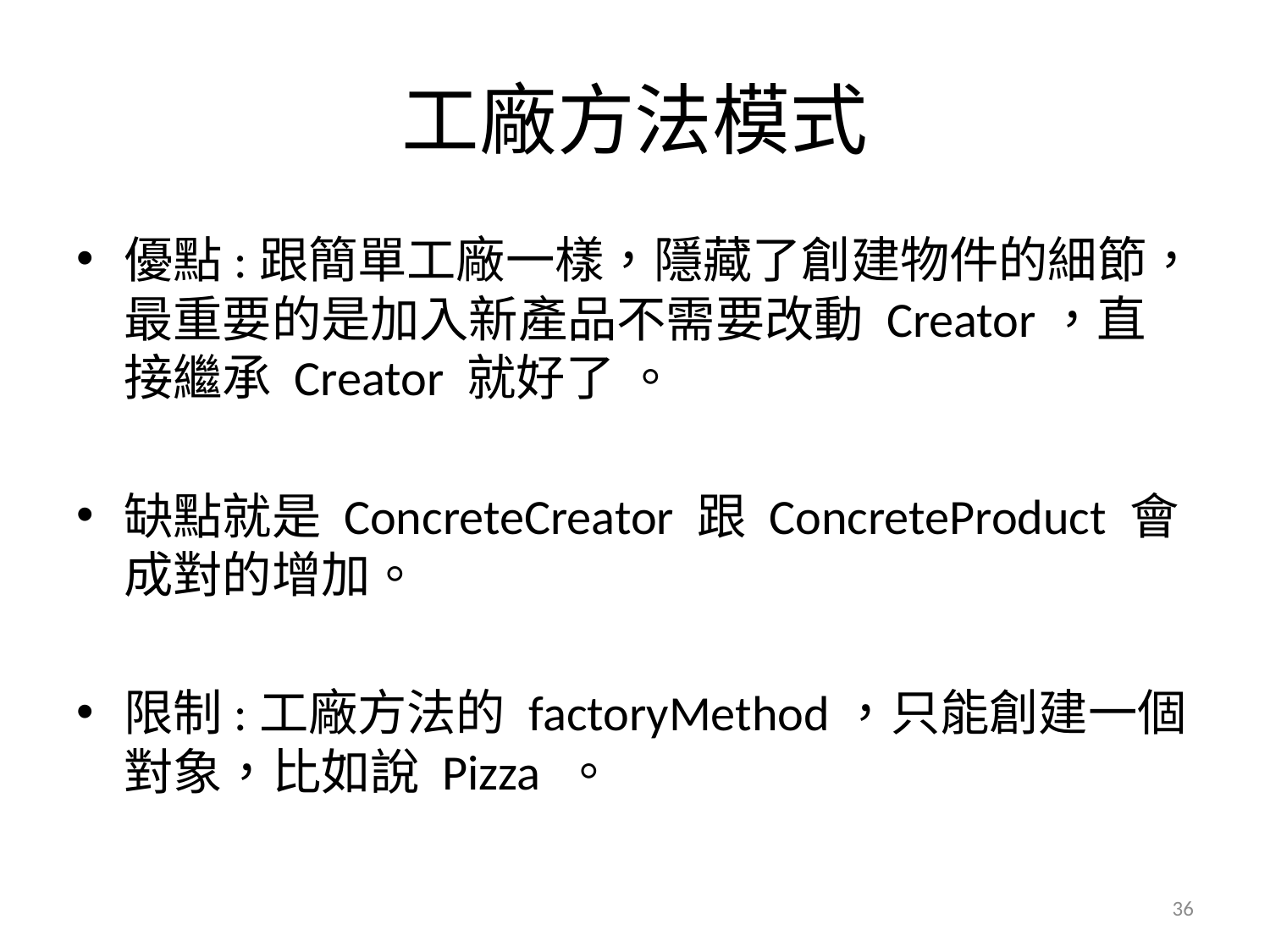

# 工廠方法模式
優點:跟簡單工廠一樣，隱藏了創建物件的細節，最重要的是加入新產品不需要改動 Creator，直接繼承 Creator 就好了 。

缺點就是 ConcreteCreator 跟 ConcreteProduct 會成對的增加。

限制:工廠方法的 factoryMethod，只能創建一個對象，比如說 Pizza 。
36